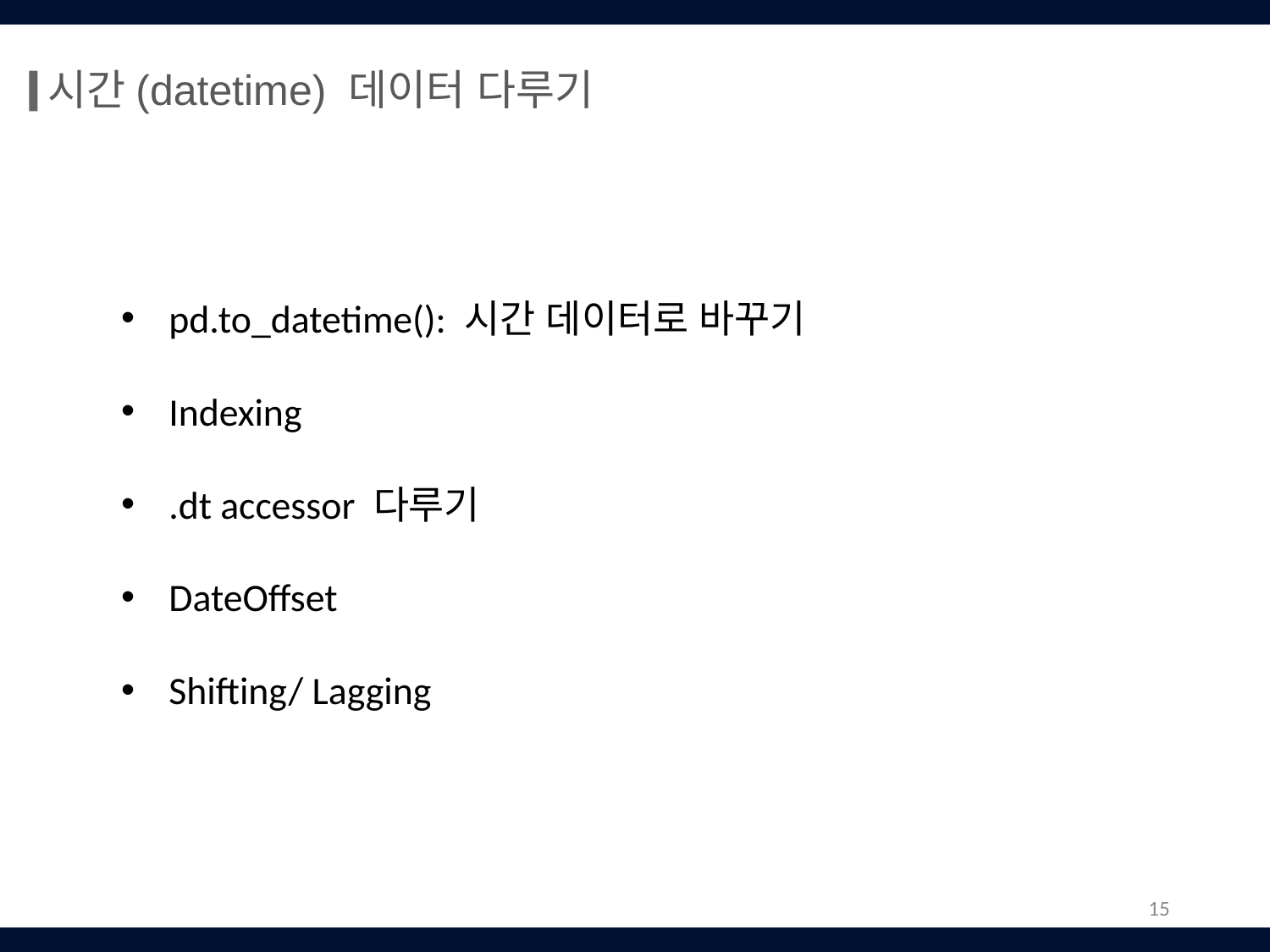

시간(datetime) 데이터 다루기
pd.to_datetime(): 시간 데이터로 바꾸기
Indexing
.dt accessor 다루기
DateOffset
Shifting/ Lagging
15